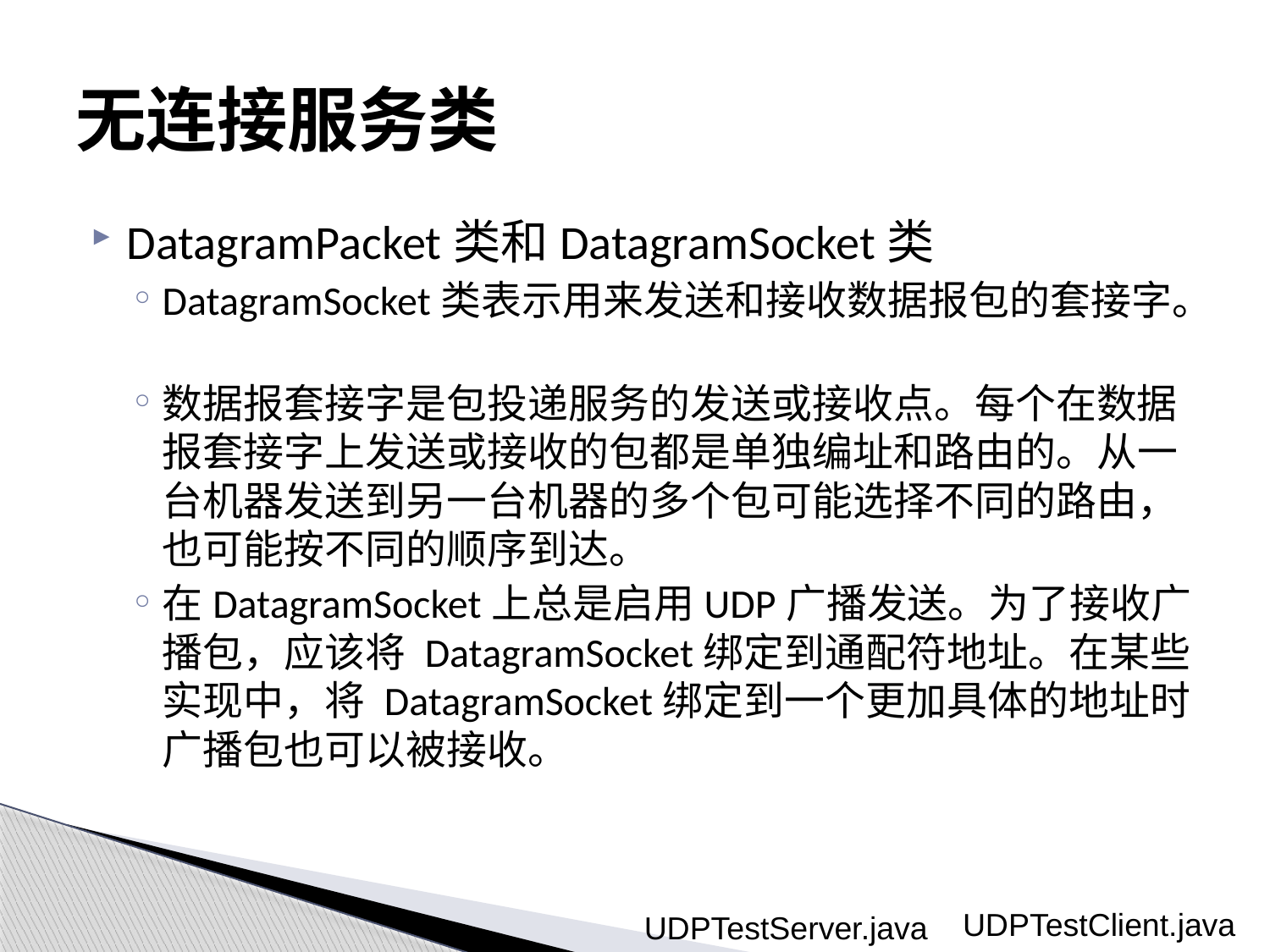

# 无连接服务类
DatagramPacket类和DatagramSocket类
DatagramSocket类表示用来发送和接收数据报包的套接字。
数据报套接字是包投递服务的发送或接收点。每个在数据报套接字上发送或接收的包都是单独编址和路由的。从一台机器发送到另一台机器的多个包可能选择不同的路由，也可能按不同的顺序到达。
在DatagramSocket上总是启用UDP广播发送。为了接收广播包，应该将 DatagramSocket绑定到通配符地址。在某些实现中，将 DatagramSocket绑定到一个更加具体的地址时广播包也可以被接收。
UDPTestClient.java
UDPTestServer.java